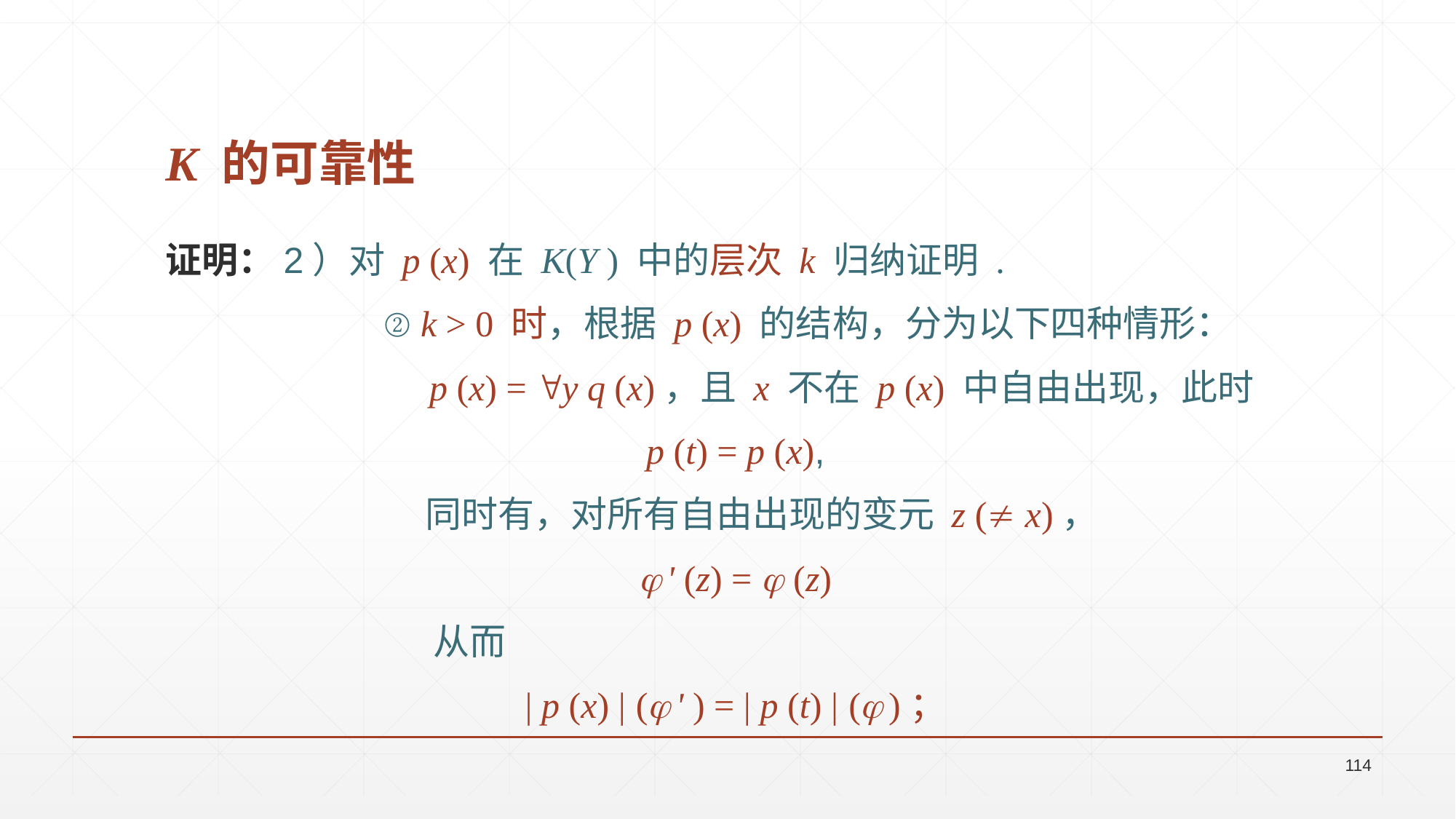

# K 的可靠性
证明：2）对 p (x) 在 K(Y ) 中的层次 k 归纳证明 .
		② k > 0 时，根据 p (x) 的结构，分为以下四种情形：
		     p (x) = ∀y q (x)，且 x 不在 p (x) 中自由出现，此时
p (t) = p (x),
    		    同时有，对所有自由出现的变元 z (≠ x)，
ϕ ʹ (z) = ϕ (z)
		     从而
| p (x) | (ϕ ʹ ) = | p (t) | (ϕ )；
114